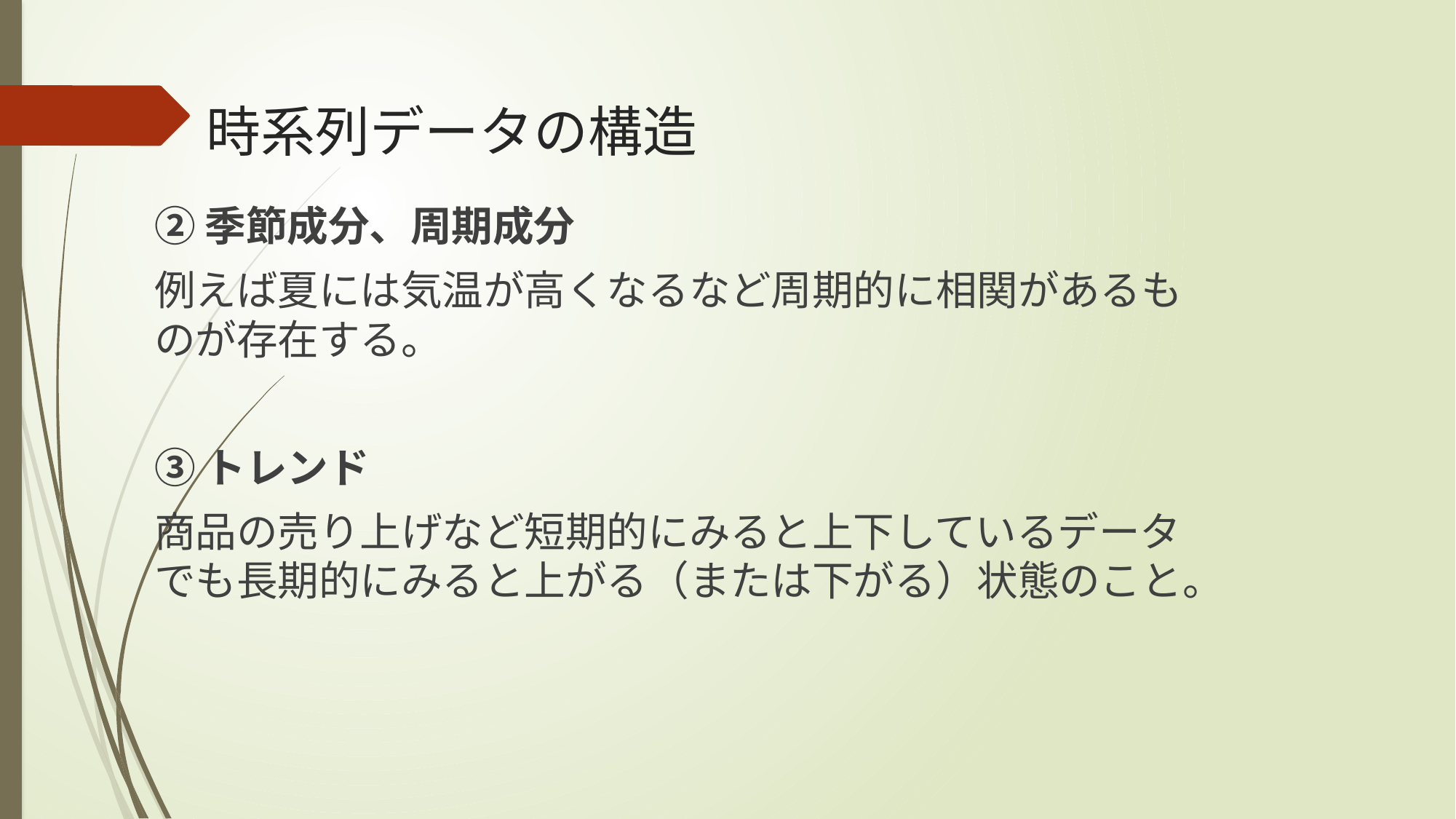

# 時系列データの構造
②季節成分、周期成分
例えば夏には気温が高くなるなど周期的に相関があるものが存在する。

③トレンド
商品の売り上げなど短期的にみると上下しているデータでも長期的にみると上がる（または下がる）状態のこと。